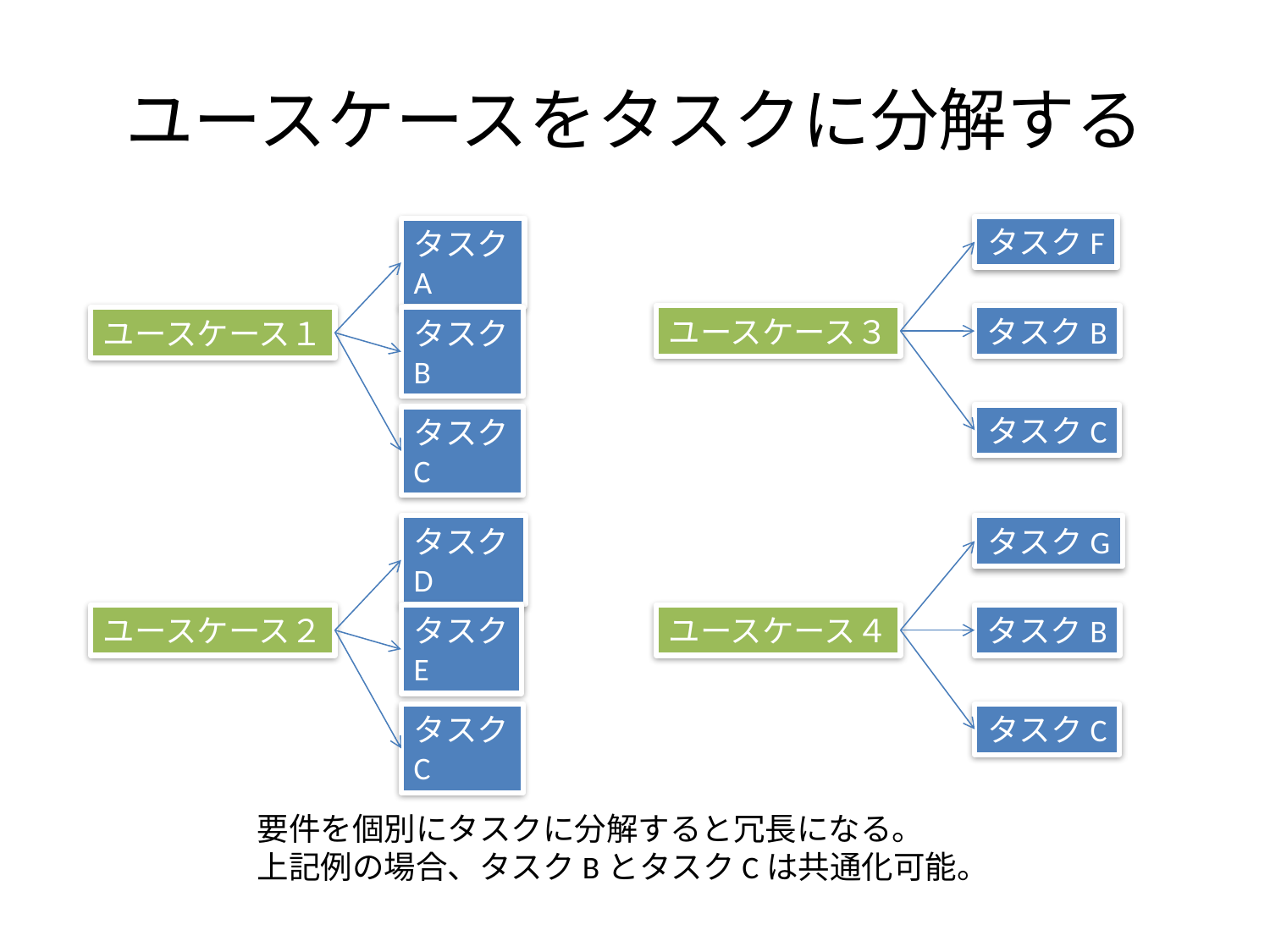

# ユースケースをタスクに分解する
タスクF
タスクA
ユースケース３
タスクB
ユースケース１
タスクB
タスクC
タスクC
タスクD
タスクG
ユースケース２
タスクE
ユースケース４
タスクB
タスクC
タスクC
要件を個別にタスクに分解すると冗長になる。
上記例の場合、タスクBとタスクCは共通化可能。